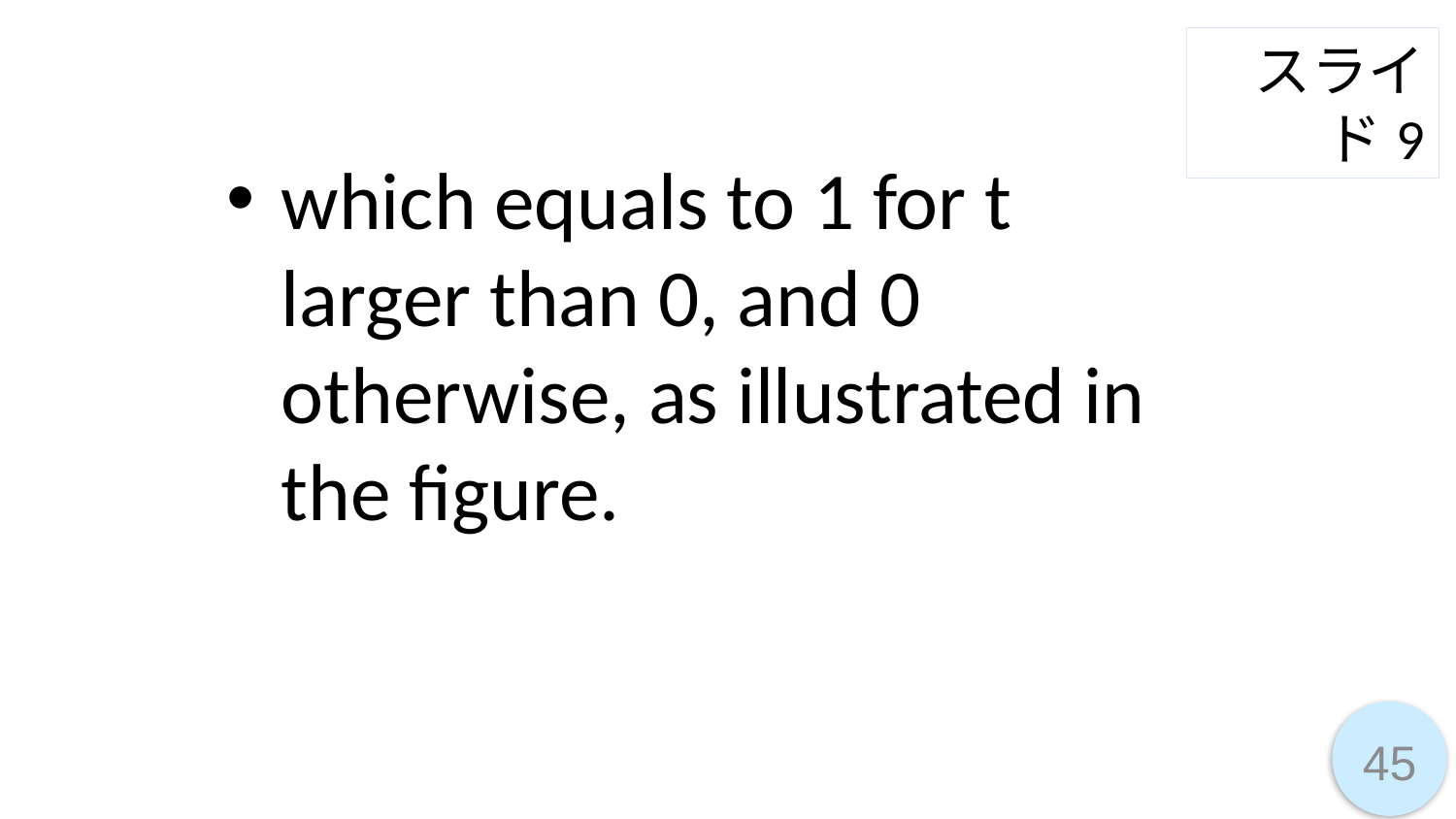

スライド9
which equals to 1 for t larger than 0, and 0 otherwise, as illustrated in the figure.
45